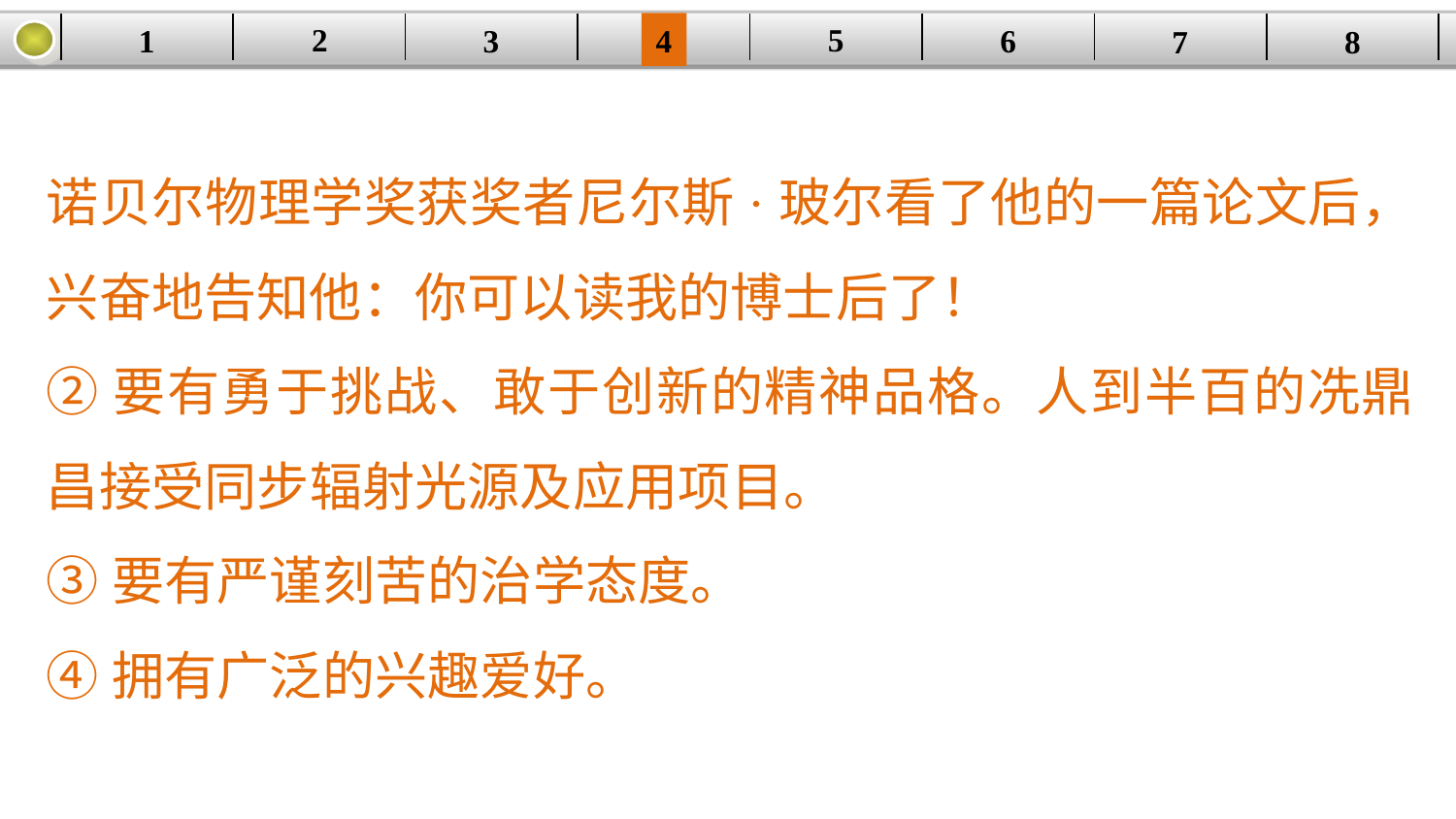

5
2
1
4
6
|  |  |  |  |  |  |  |  |
| --- | --- | --- | --- | --- | --- | --- | --- |
3
8
7

诺贝尔物理学奖获奖者尼尔斯·玻尔看了他的一篇论文后，兴奋地告知他：你可以读我的博士后了！
②要有勇于挑战、敢于创新的精神品格。人到半百的冼鼎昌接受同步辐射光源及应用项目。
③要有严谨刻苦的治学态度。
④拥有广泛的兴趣爱好。